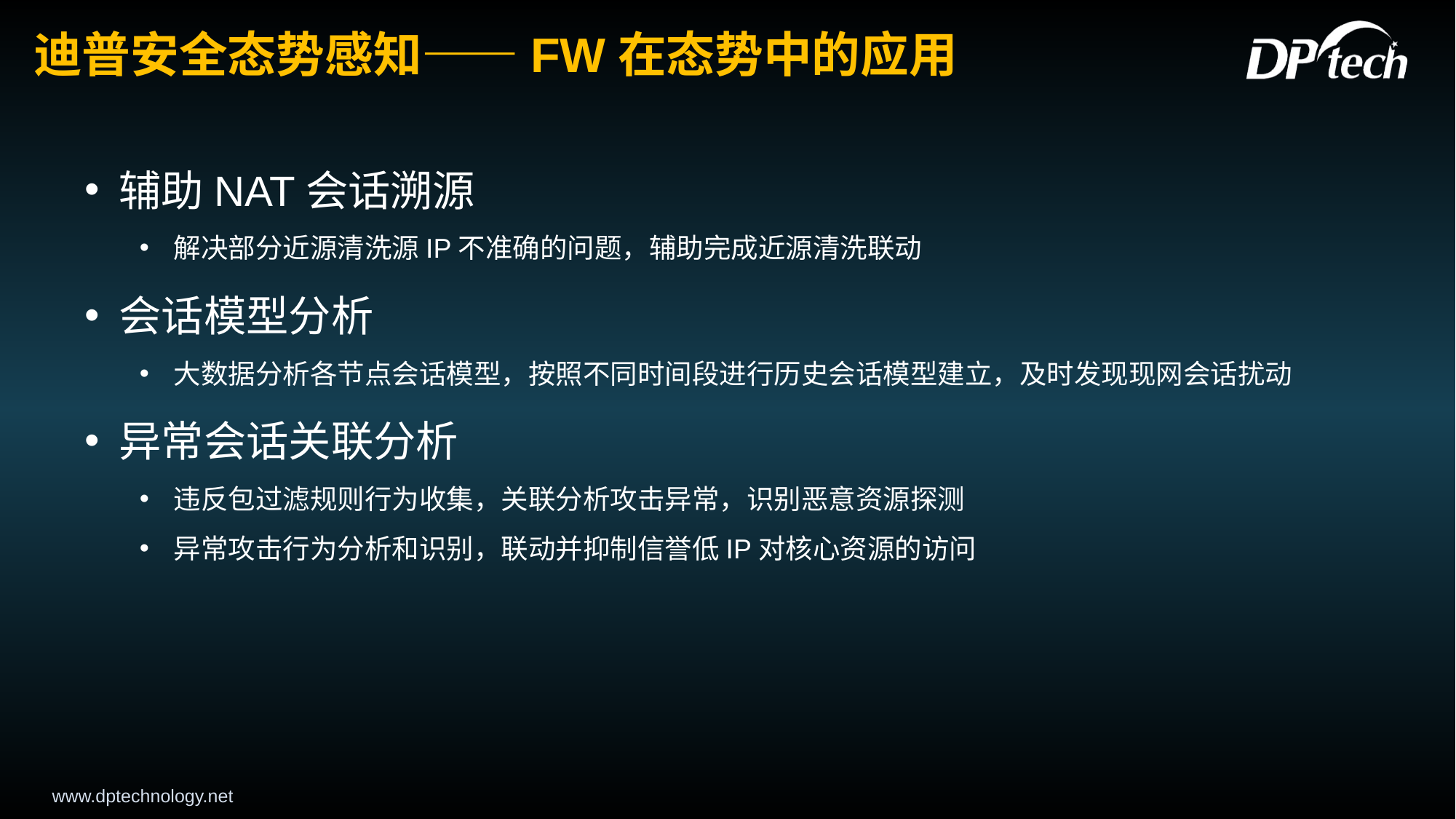

迪普安全态势感知——FW在态势中的应用
辅助NAT会话溯源
解决部分近源清洗源IP不准确的问题，辅助完成近源清洗联动
会话模型分析
大数据分析各节点会话模型，按照不同时间段进行历史会话模型建立，及时发现现网会话扰动
异常会话关联分析
违反包过滤规则行为收集，关联分析攻击异常，识别恶意资源探测
异常攻击行为分析和识别，联动并抑制信誉低IP对核心资源的访问